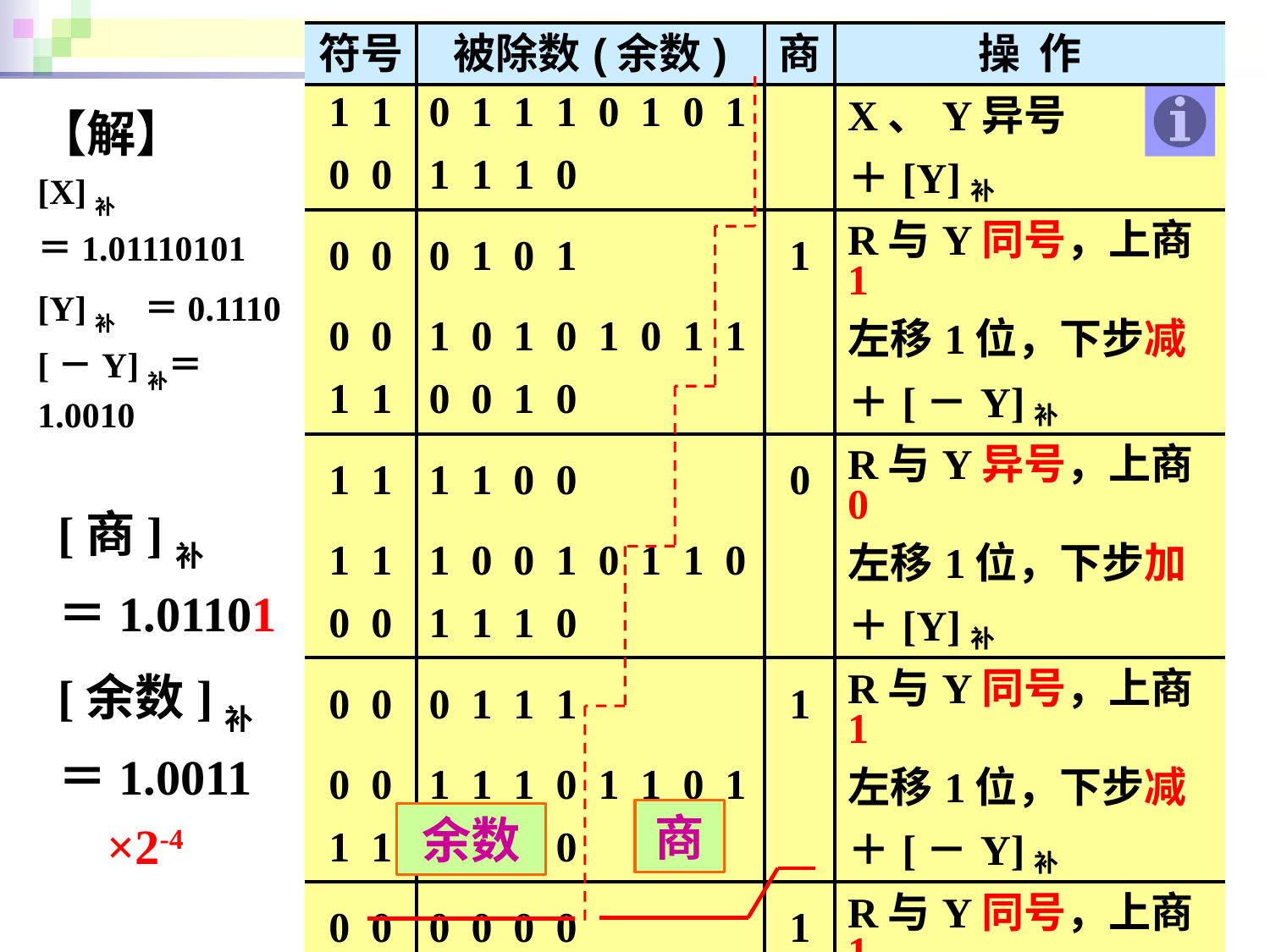

| 符号 | 被除数(余数) | 商 | 操 作 |
| --- | --- | --- | --- |
| 1 1 | 0 1 1 1 0 1 0 1 |  | X、Y异号 |
| 0 0 | 1 1 1 0 |  | ＋[Y]补 |
| 0 0 | 0 1 0 1 | 1 | R与Y同号，上商1 |
| 0 0 | 1 0 1 0 1 0 1 1 |  | 左移1位，下步减 |
| 1 1 | 0 0 1 0 |  | ＋[－Y]补 |
| 1 1 | 1 1 0 0 | 0 | R与Y异号，上商0 |
| 1 1 | 1 0 0 1 0 1 1 0 |  | 左移1位，下步加 |
| 0 0 | 1 1 1 0 |  | ＋[Y]补 |
| 0 0 | 0 1 1 1 | 1 | R与Y同号，上商1 |
| 0 0 | 1 1 1 0 1 1 0 1 |  | 左移1位，下步减 |
| 1 1 | 0 0 1 0 |  | ＋[－Y]补 |
| 0 0 | 0 0 0 0 | 1 | R与Y同号，上商1 |
| 0 0 | 0 0 0 1 1 0 1 1 |  | 左移1位，下步减 |
| 1 1 | 0 0 1 0 |  | ＋[－Y]补 |
| 1 1 | 0 0 1 1 | 0 | R与Y异号，上商0 |
| 1 1 | 0 0 1 1 1 0 1 1 |  |  |

【解】
[X]补
＝1.01110101
[Y]补      ＝0.1110
[－Y]补＝1.0010

[商]补
＝1.01101
[余数]补
＝1.0011
    ×2-4

商
余数
90